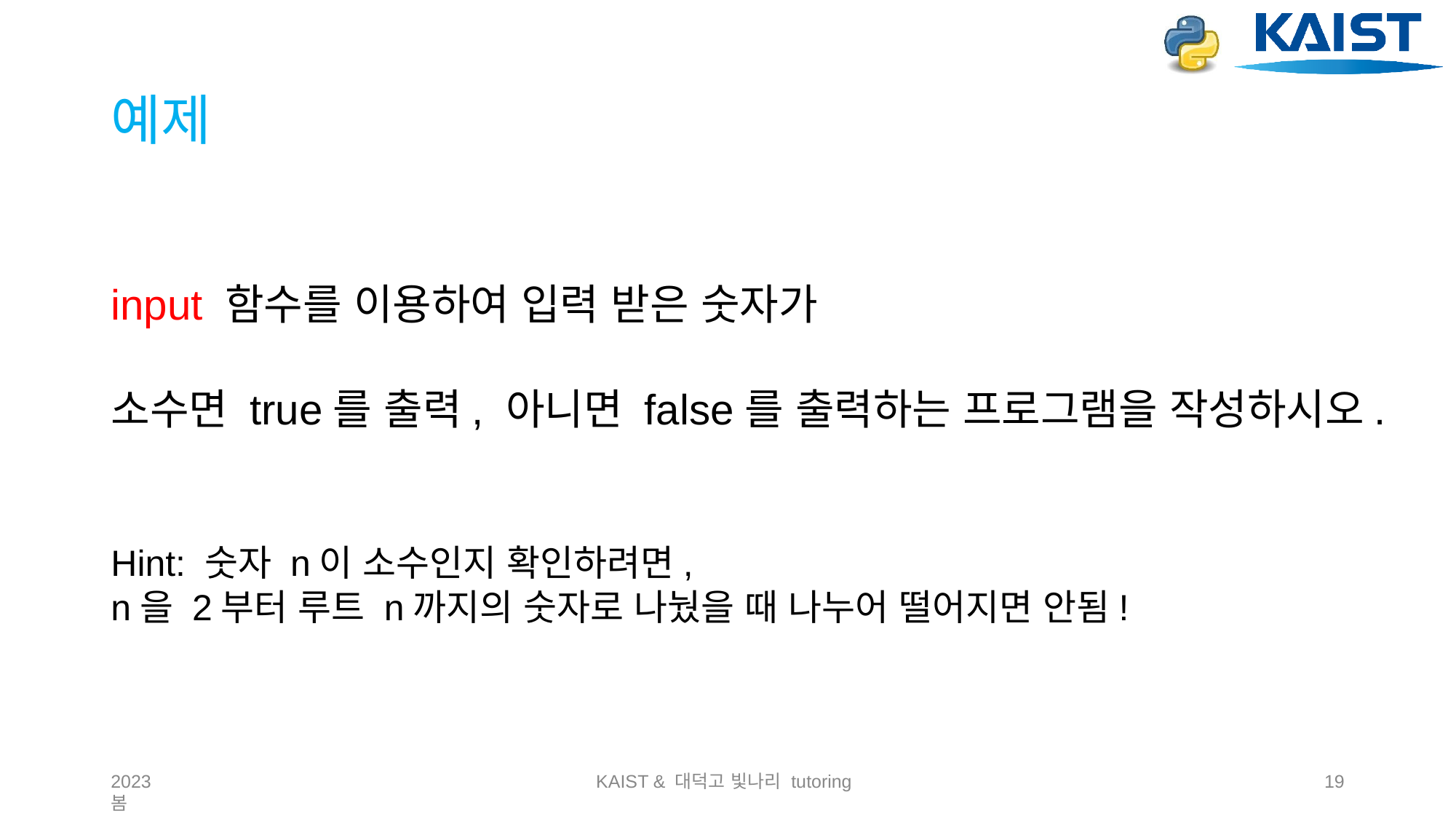

# 예제
input 함수를 이용하여 입력 받은 숫자가

소수면 true를 출력, 아니면 false를 출력하는 프로그램을 작성하시오.

Hint: 숫자 n이 소수인지 확인하려면,
n을 2부터 루트 n까지의 숫자로 나눴을 때 나누어 떨어지면 안됨!
2023 봄
KAIST & 대덕고 빛나리 tutoring
19